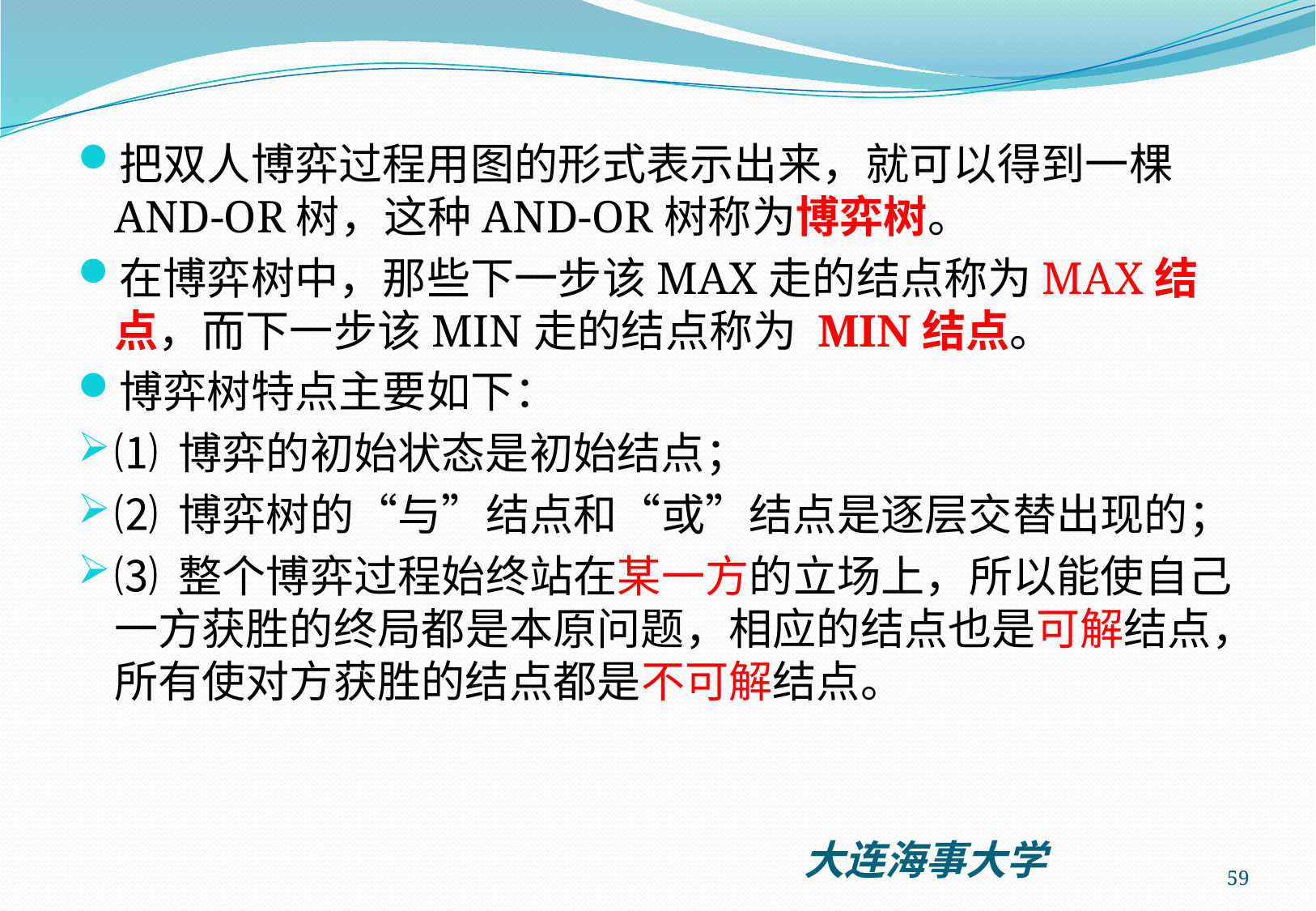

把双人博弈过程用图的形式表示出来，就可以得到一棵AND-OR树，这种AND-OR树称为博弈树。
在博弈树中，那些下一步该MAX走的结点称为MAX结点，而下一步该MIN走的结点称为 MIN结点。
博弈树特点主要如下：
⑴ 博弈的初始状态是初始结点；
⑵ 博弈树的“与”结点和“或”结点是逐层交替出现的；
⑶ 整个博弈过程始终站在某一方的立场上，所以能使自己一方获胜的终局都是本原问题，相应的结点也是可解结点，所有使对方获胜的结点都是不可解结点。
59